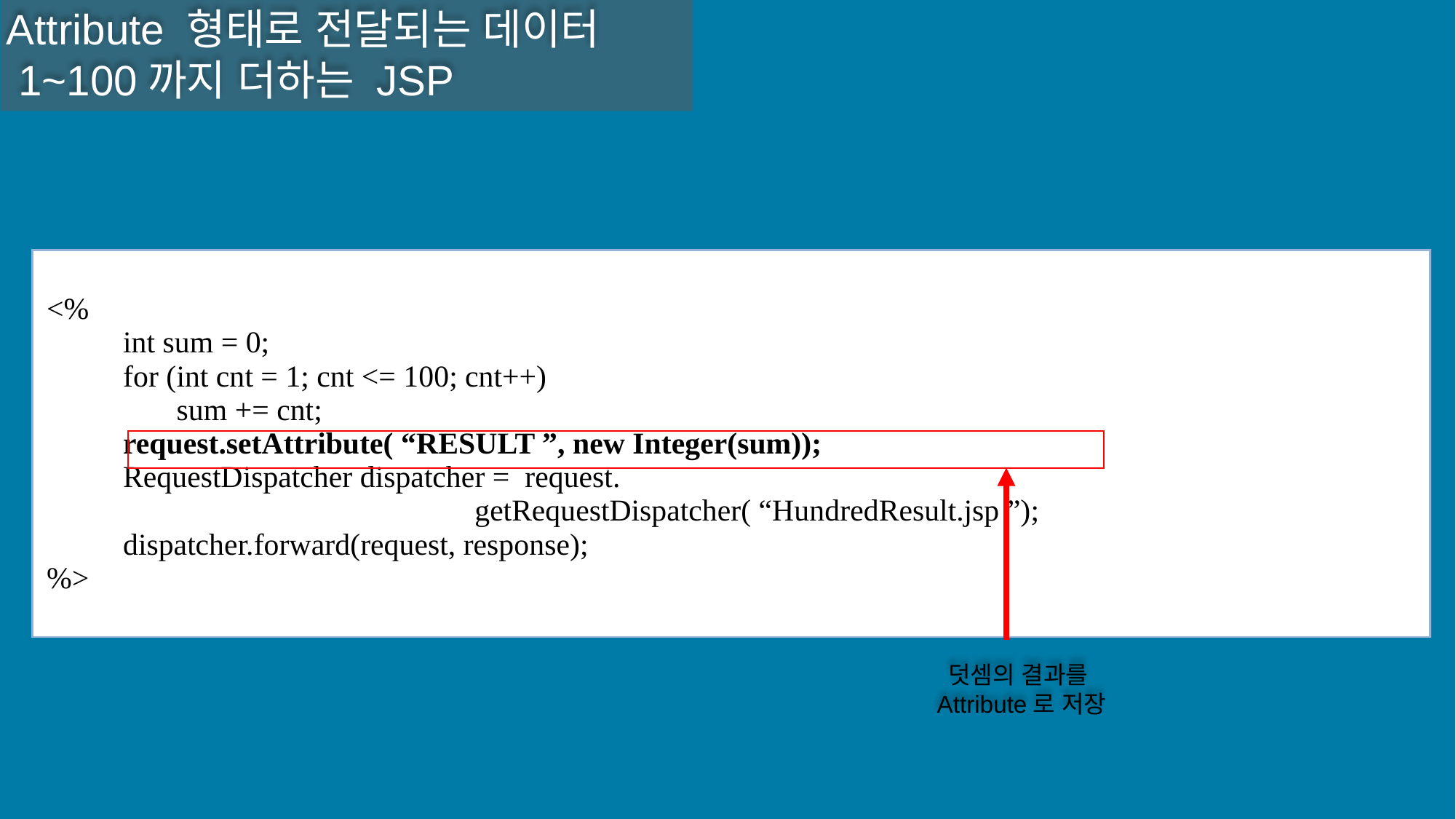

Attribute 형태로 전달되는 데이터
 1~100까지 더하는 JSP

| <% int sum = 0; for (int cnt = 1; cnt <= 100; cnt++) sum += cnt; request.setAttribute( “RESULT ”, new Integer(sum)); RequestDispatcher dispatcher = request. getRequestDispatcher( “HundredResult.jsp ”); dispatcher.forward(request, response); %> |
| --- |

덧셈의 결과를
Attribute로 저장